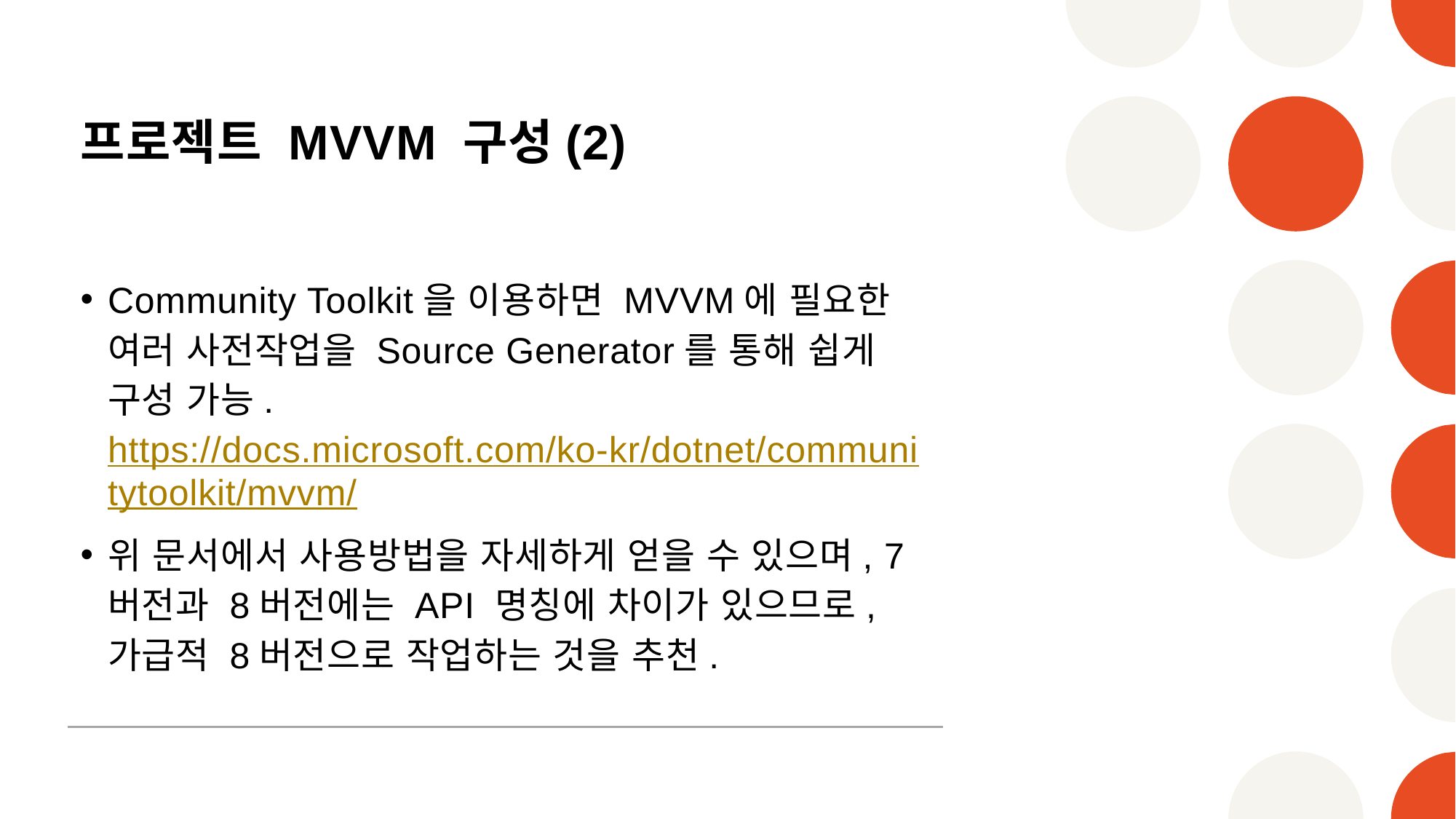

# 프로젝트 MVVM 구성(2)
Community Toolkit을 이용하면 MVVM에 필요한 여러 사전작업을 Source Generator를 통해 쉽게 구성 가능. https://docs.microsoft.com/ko-kr/dotnet/communitytoolkit/mvvm/
위 문서에서 사용방법을 자세하게 얻을 수 있으며, 7버전과 8버전에는 API 명칭에 차이가 있으므로, 가급적 8버전으로 작업하는 것을 추천.